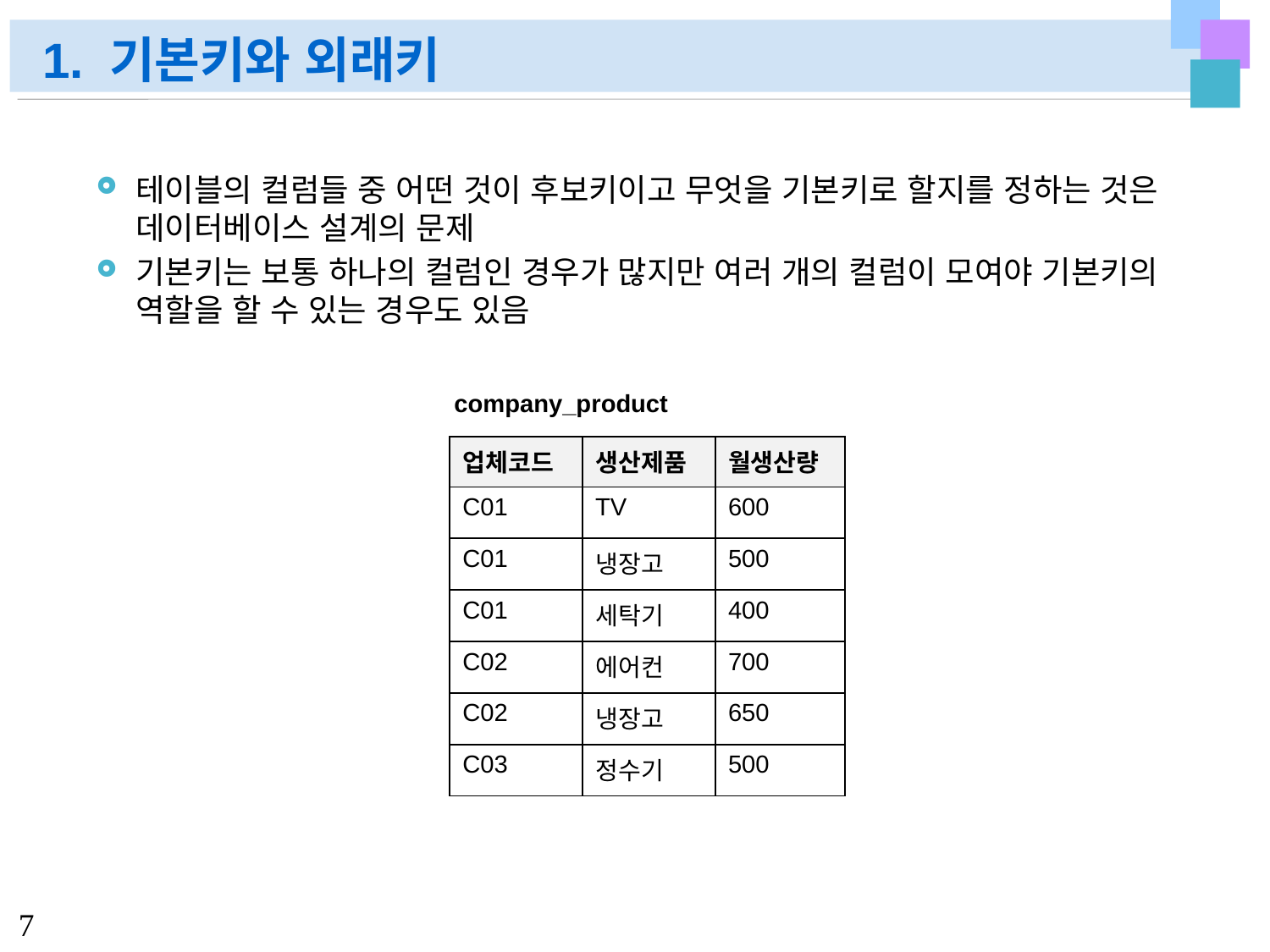

# 1. 기본키와 외래키

테이블의 컬럼들 중 어떤 것이 후보키이고 무엇을 기본키로 할지를 정하는 것은 데이터베이스 설계의 문제
기본키는 보통 하나의 컬럼인 경우가 많지만 여러 개의 컬럼이 모여야 기본키의 역할을 할 수 있는 경우도 있음

company_product
| 업체코드 | 생산제품 | 월생산량 |
| --- | --- | --- |
| C01 | TV | 600 |
| C01 | 냉장고 | 500 |
| C01 | 세탁기 | 400 |
| C02 | 에어컨 | 700 |
| C02 | 냉장고 | 650 |
| C03 | 정수기 | 500 |